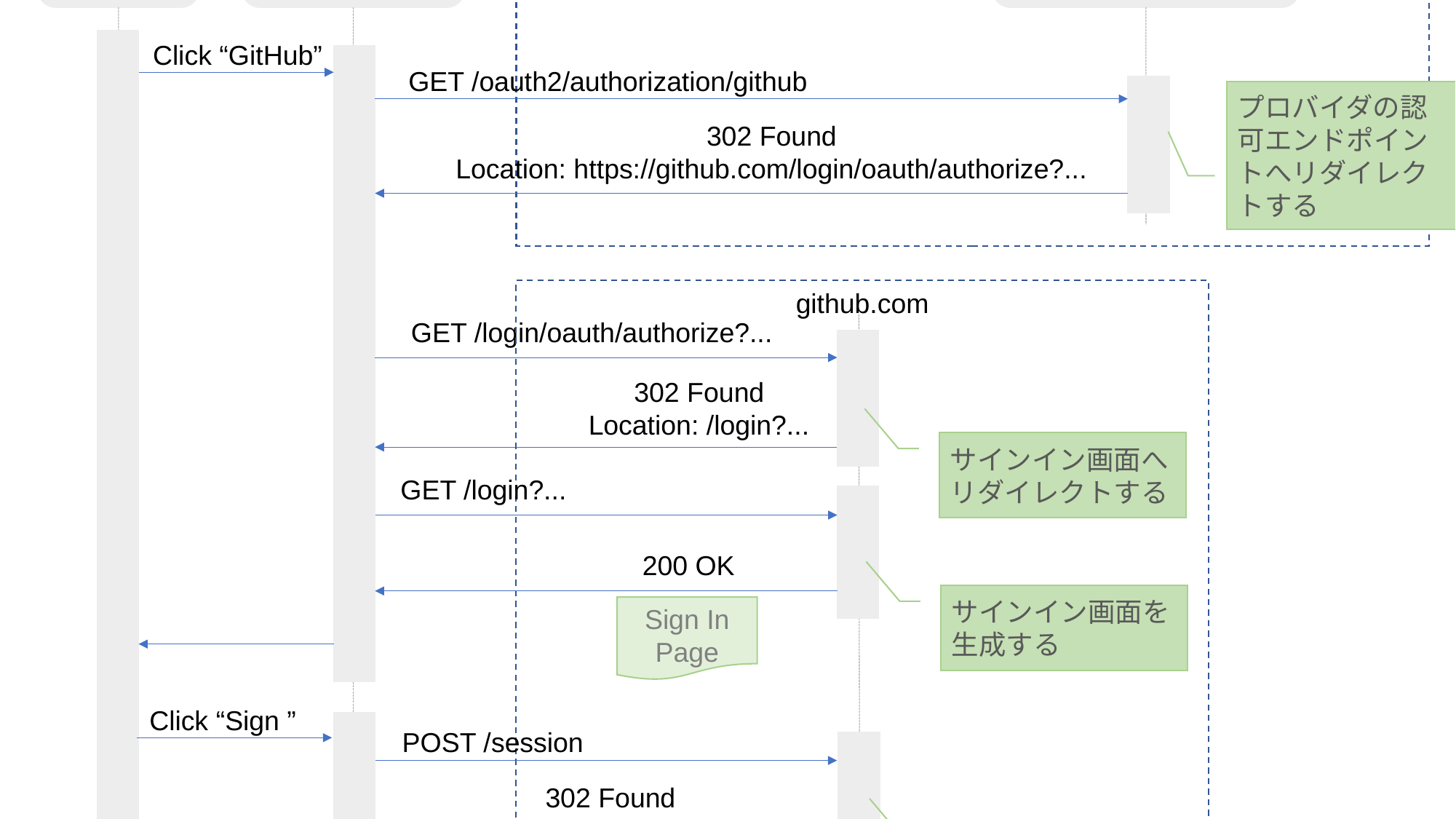

Server Processing on Tomcat

Resource
Owner
User Agent
(Web Browser)
OAuth2AuthorizationRequestRedirect
Filter

Click “GitHub”

GET /oauth2/authorization/github

プロバイダの認可エンドポイントへリダイレクトする
302 Found
Location: https://github.com/login/oauth/authorize?...
github.com
GET /login/oauth/authorize?...

302 Found
Location: /login?...
サインイン画面へリダイレクトする
GET /login?...

200 OK
サインイン画面を生成する
Sign In
Page
Click “Sign ”

POST /session

302 Found
Location: /login/oauth/authorize?...
認可画面へリダイレクトする
GET /login/oauth/authorize?...

200 OK
認可画面を生成する
Authorization
Page